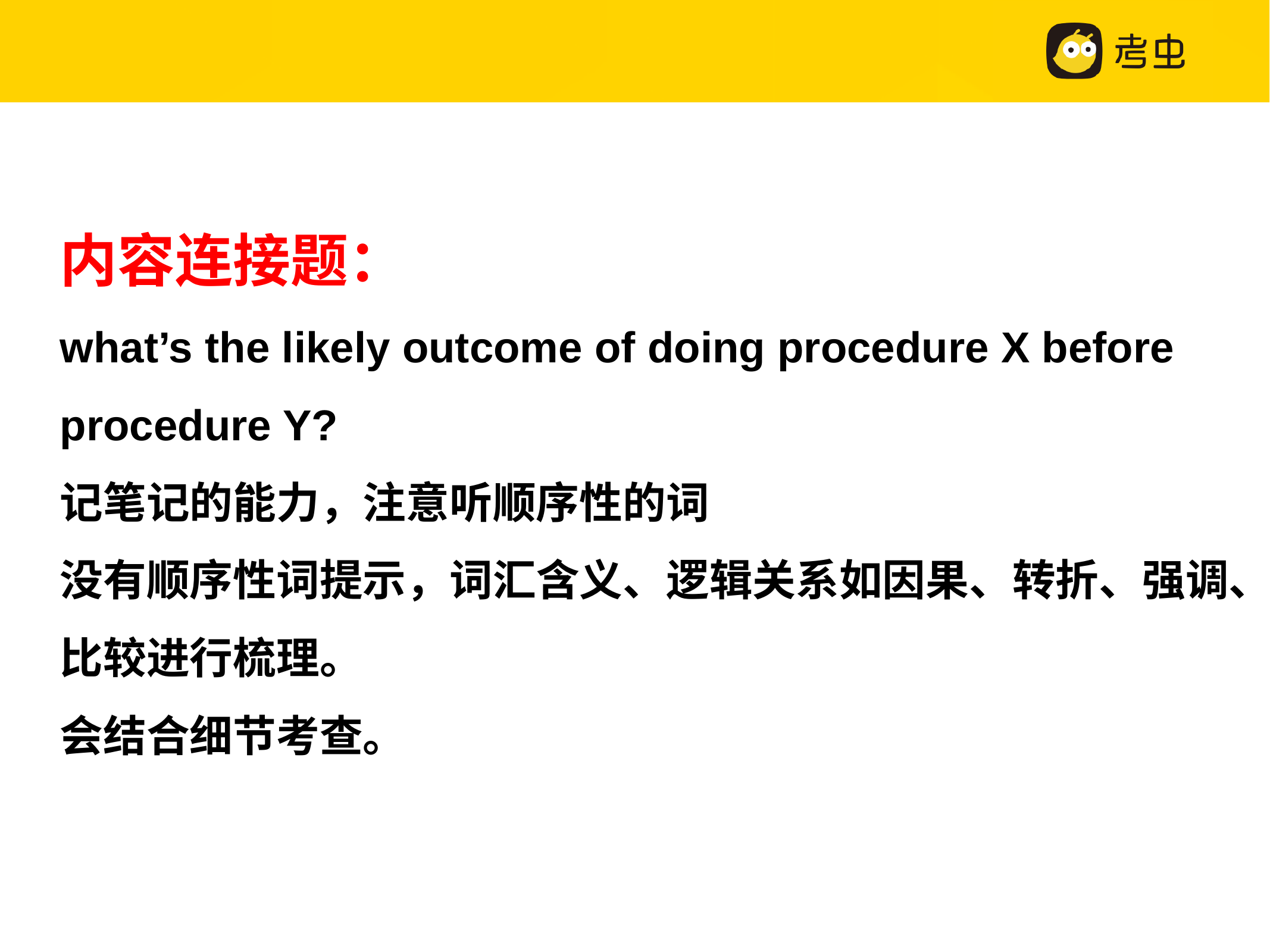

内容连接题：
what’s the likely outcome of doing procedure X before procedure Y?
记笔记的能力，注意听顺序性的词
没有顺序性词提示，词汇含义、逻辑关系如因果、转折、强调、比较进行梳理。
会结合细节考查。